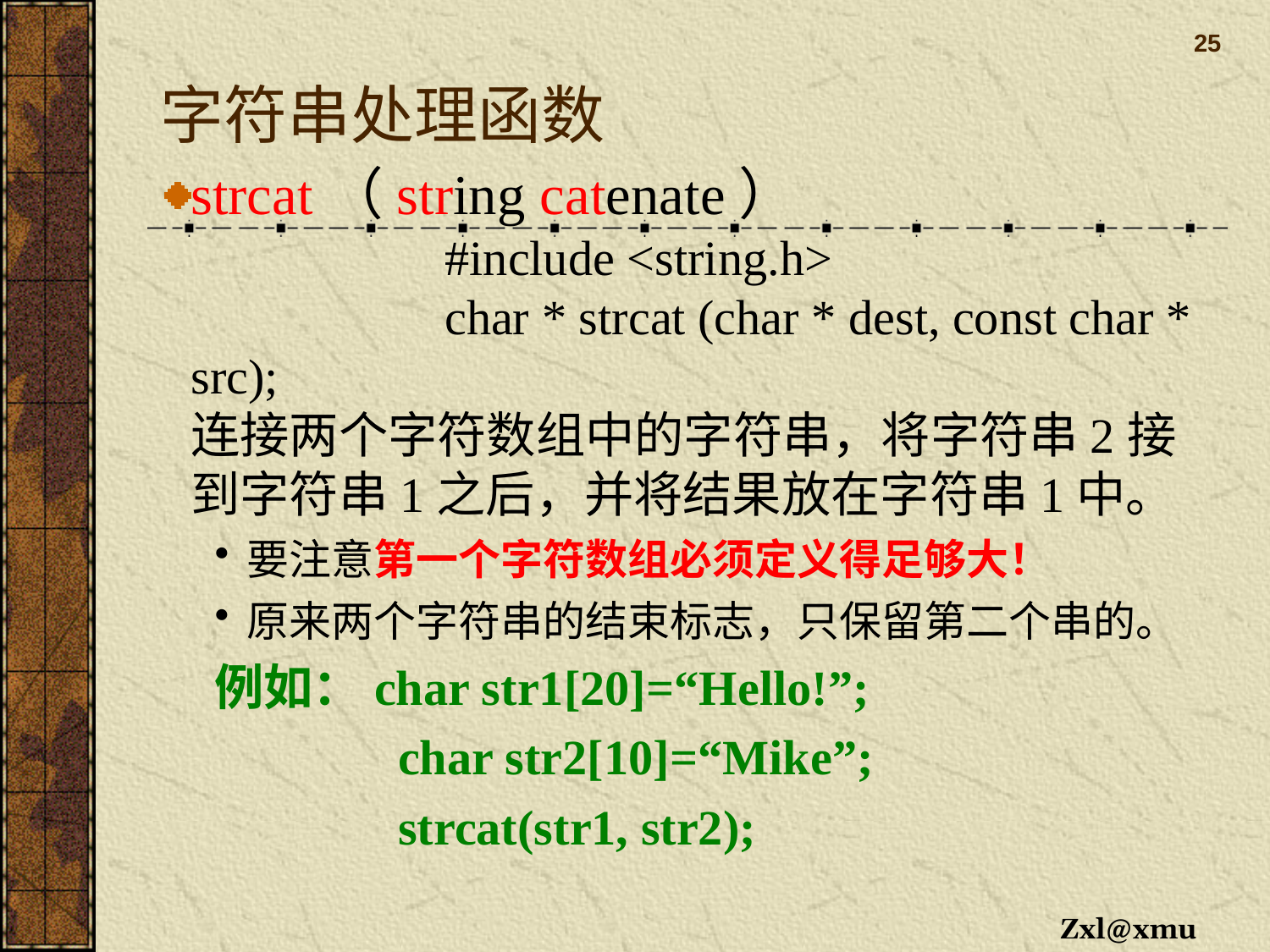

# 字符串处理函数
                    25
strcat（string catenate）
		#include <string.h>
		char * strcat (char * dest, const char * src);
连接两个字符数组中的字符串，将字符串2接到字符串1之后，并将结果放在字符串1中。
要注意第一个字符数组必须定义得足够大！
原来两个字符串的结束标志，只保留第二个串的。
例如：char str1[20]=“Hello!”;
		  char str2[10]=“Mike”;
		  strcat(str1, str2);